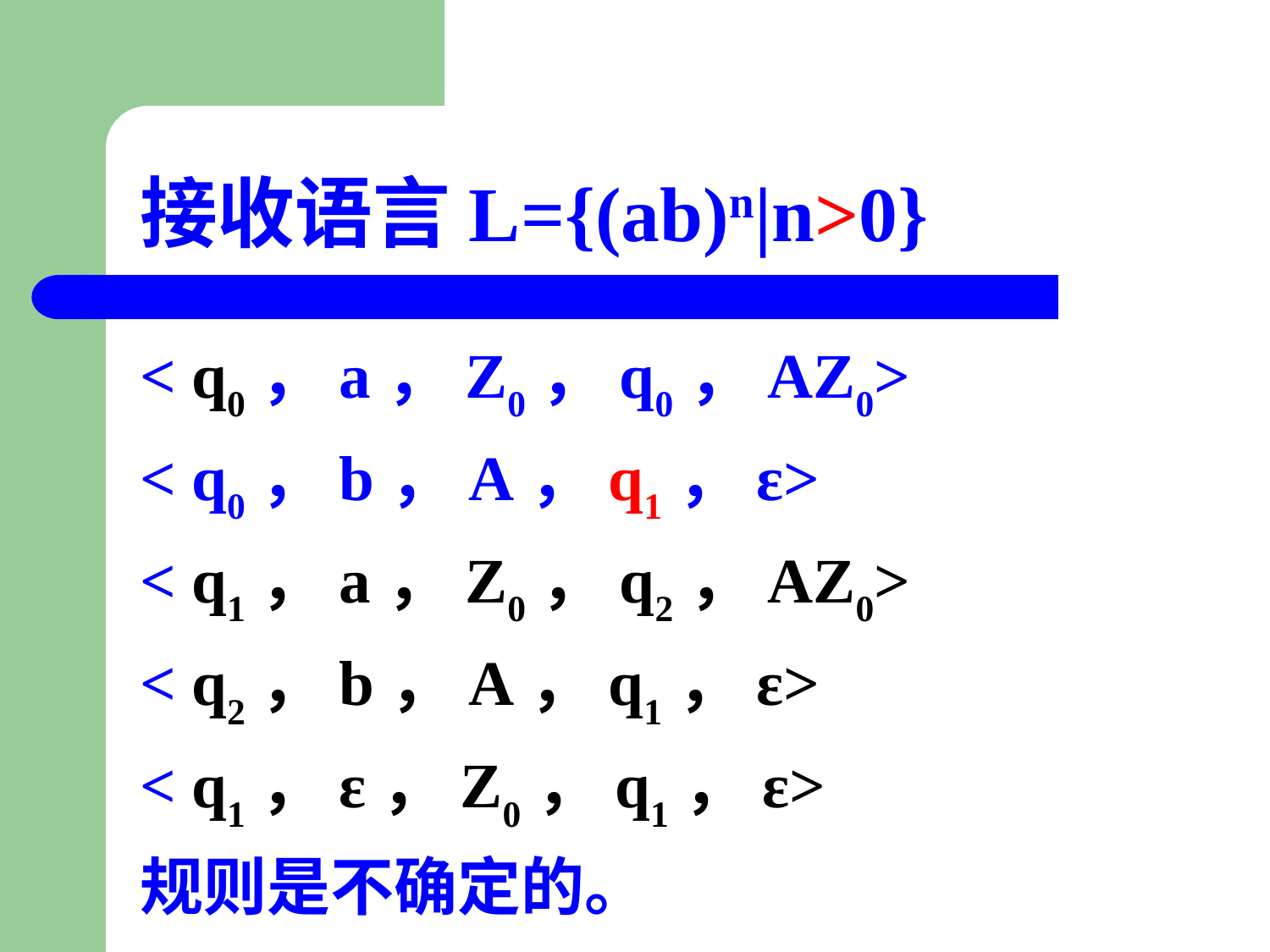

# 接收语言L={(ab)n|n>0}
< q0，a，Z0，q0，AZ0>
< q0，b，A，q1，ε>
< q1，a，Z0，q2，AZ0>
< q2，b，A，q1，ε>
< q1，ε，Z0，q1，ε>
规则是不确定的。